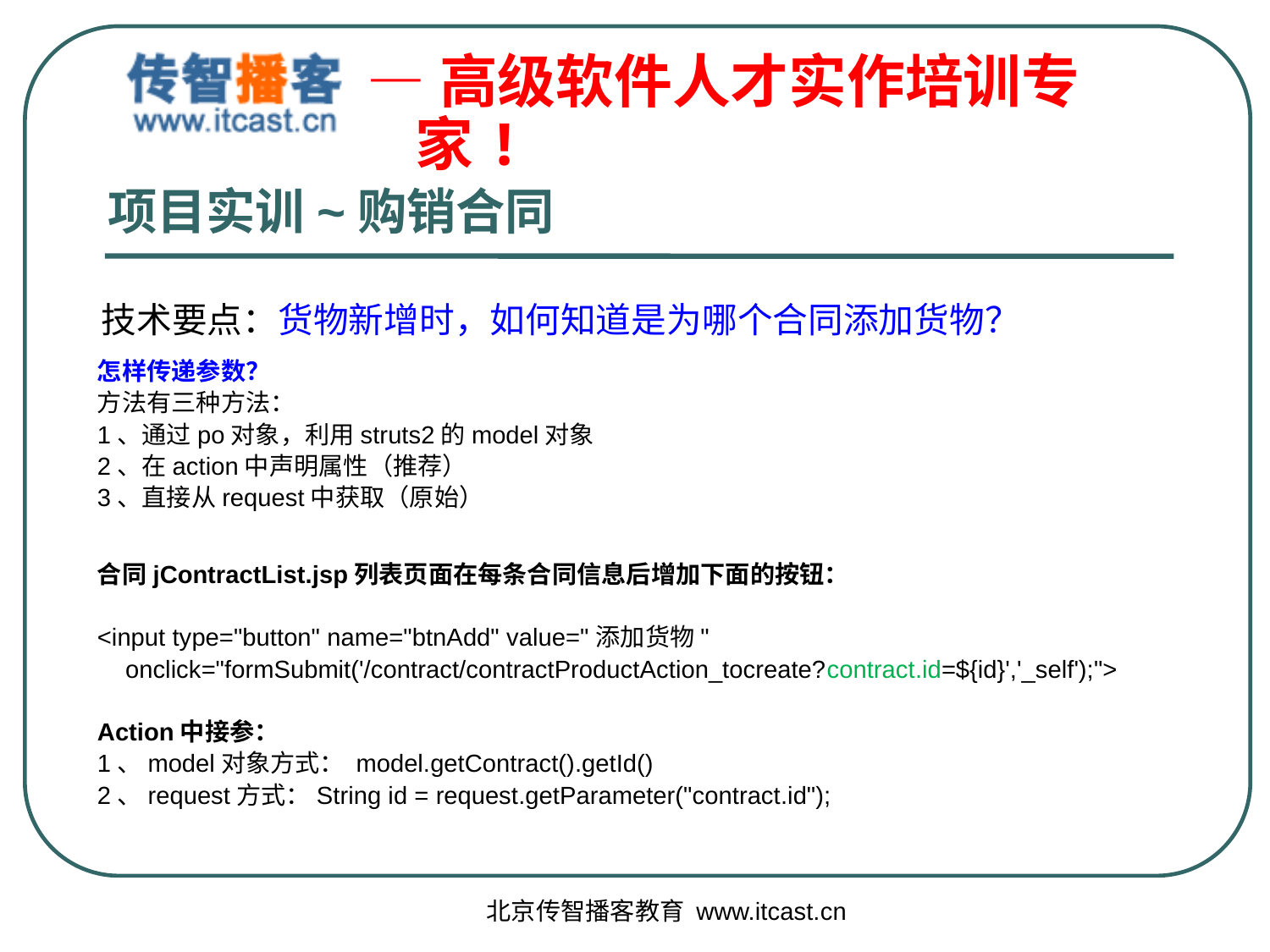

# 项目实训~购销合同
技术要点：货物新增时，如何知道是为哪个合同添加货物？
怎样传递参数？
方法有三种方法：
1、通过po对象，利用struts2的model对象
2、在action中声明属性（推荐）
3、直接从request中获取（原始）

合同jContractList.jsp列表页面在每条合同信息后增加下面的按钮：

<input type="button" name="btnAdd" value="添加货物"
    onclick="formSubmit('/contract/contractProductAction_tocreate?contract.id=${id}','_self');">

Action中接参：
1、model对象方式： model.getContract().getId()
2、request方式：String id = request.getParameter("contract.id");

北京传智播客教育 www.itcast.cn